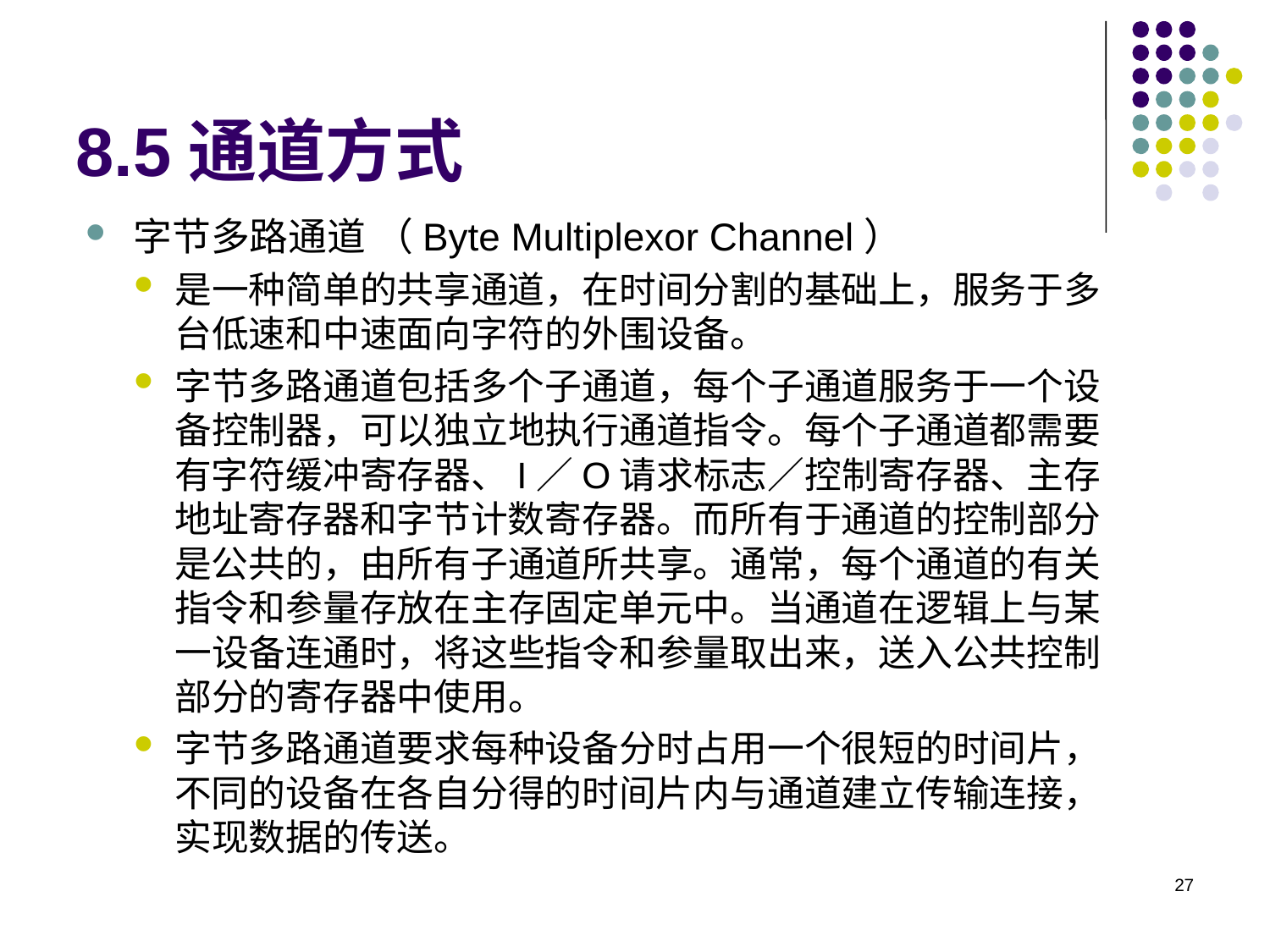

8.5通道方式
字节多路通道 （Byte Multiplexor Channel）
是一种简单的共享通道，在时间分割的基础上，服务于多台低速和中速面向字符的外围设备。
字节多路通道包括多个子通道，每个子通道服务于一个设备控制器，可以独立地执行通道指令。每个子通道都需要有字符缓冲寄存器、I／O请求标志／控制寄存器、主存地址寄存器和字节计数寄存器。而所有于通道的控制部分是公共的，由所有子通道所共享。通常，每个通道的有关指令和参量存放在主存固定单元中。当通道在逻辑上与某一设备连通时，将这些指令和参量取出来，送入公共控制部分的寄存器中使用。
字节多路通道要求每种设备分时占用一个很短的时间片，不同的设备在各自分得的时间片内与通道建立传输连接，实现数据的传送。
27